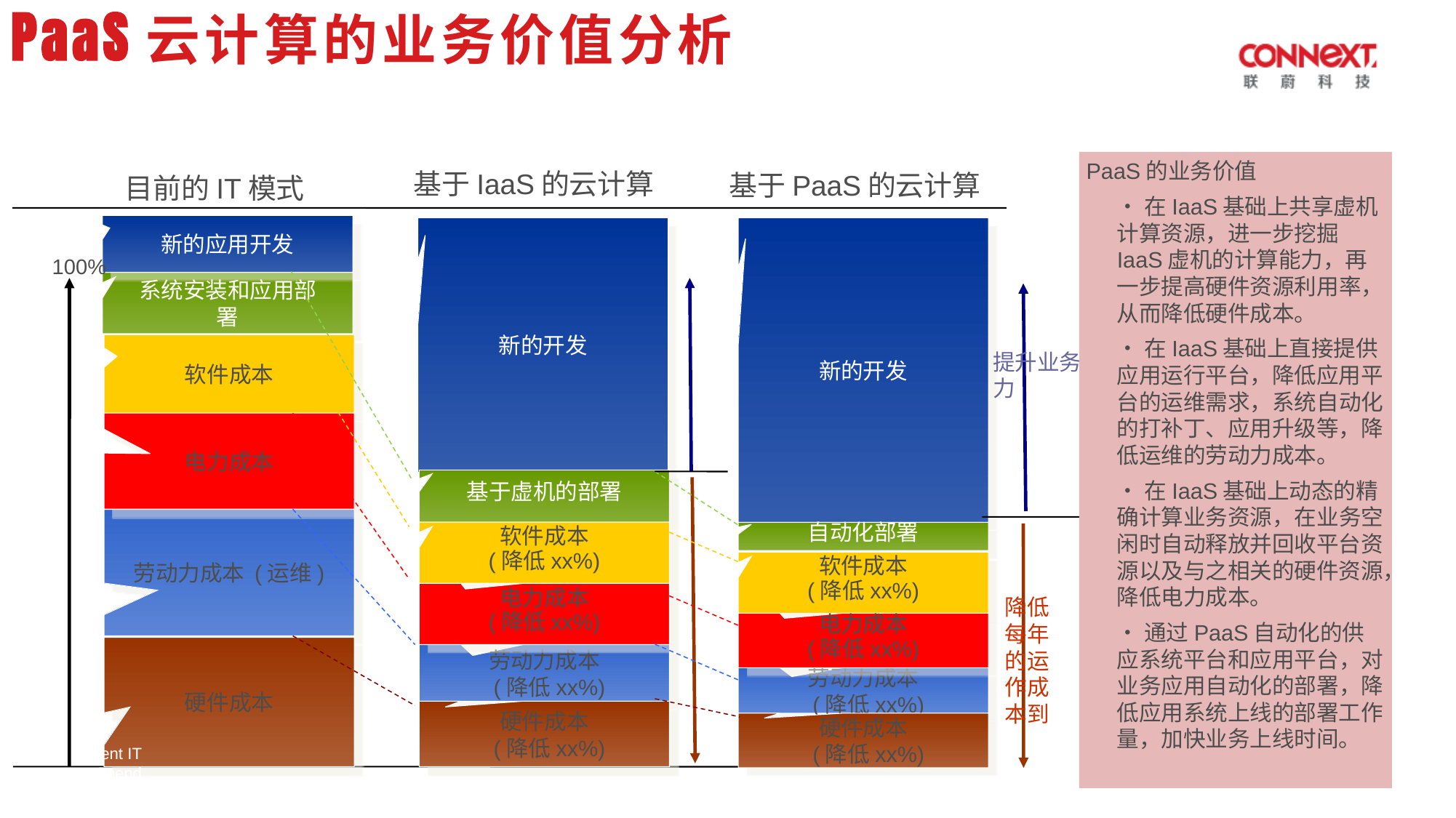

# PaaS云计算的业务价值分析
PaaS的业务价值
	•在IaaS基础上共享虚机计算资源，进一步挖掘IaaS虚机的计算能力，再一步提高硬件资源利用率，从而降低硬件成本。
	•在IaaS基础上直接提供应用运行平台，降低应用平台的运维需求，系统自动化的打补丁、应用升级等，降低运维的劳动力成本。
	•在IaaS基础上动态的精确计算业务资源，在业务空闲时自动释放并回收平台资源以及与之相关的硬件资源，降低电力成本。
	•通过PaaS自动化的供应系统平台和应用平台，对业务应用自动化的部署，降低应用系统上线的部署工作量，加快业务上线时间。
基于IaaS的云计算
基于PaaS的云计算
目前的IT模式

新的应用开发
新的开发
新的开发
100%

系统安装和应用部署

软件成本

提升业务能力

电力成本
基于虚机的部署

劳动力成本 (运维)

软件成本
(降低xx%)
自动化部署

软件成本
(降低xx%)
电力成本
(降低xx%)
降低每年的运作成本到

电力成本
(降低xx%)

硬件成本

劳动力成本
 (降低xx%)
劳动力成本
 (降低xx%)

硬件成本
 (降低xx%)
硬件成本
 (降低xx%)
Current IT Spend